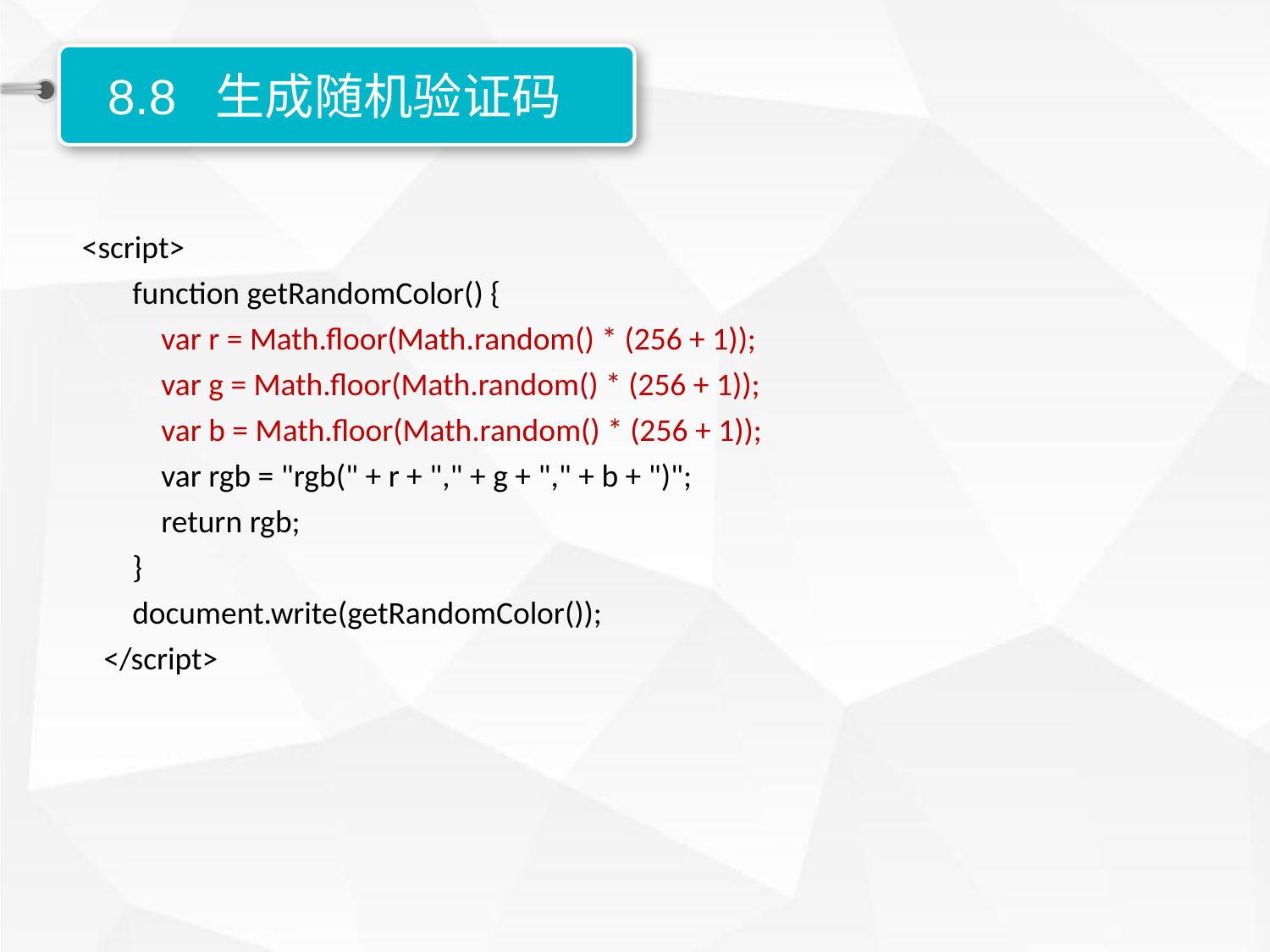

8.8  生成随机验证码

 <script>
        function getRandomColor() {
            var r = Math.floor(Math.random() * (256 + 1));
            var g = Math.floor(Math.random() * (256 + 1));
            var b = Math.floor(Math.random() * (256 + 1));
            var rgb = "rgb(" + r + "," + g + "," + b + ")";
            return rgb;
        }
        document.write(getRandomColor());
    </script>